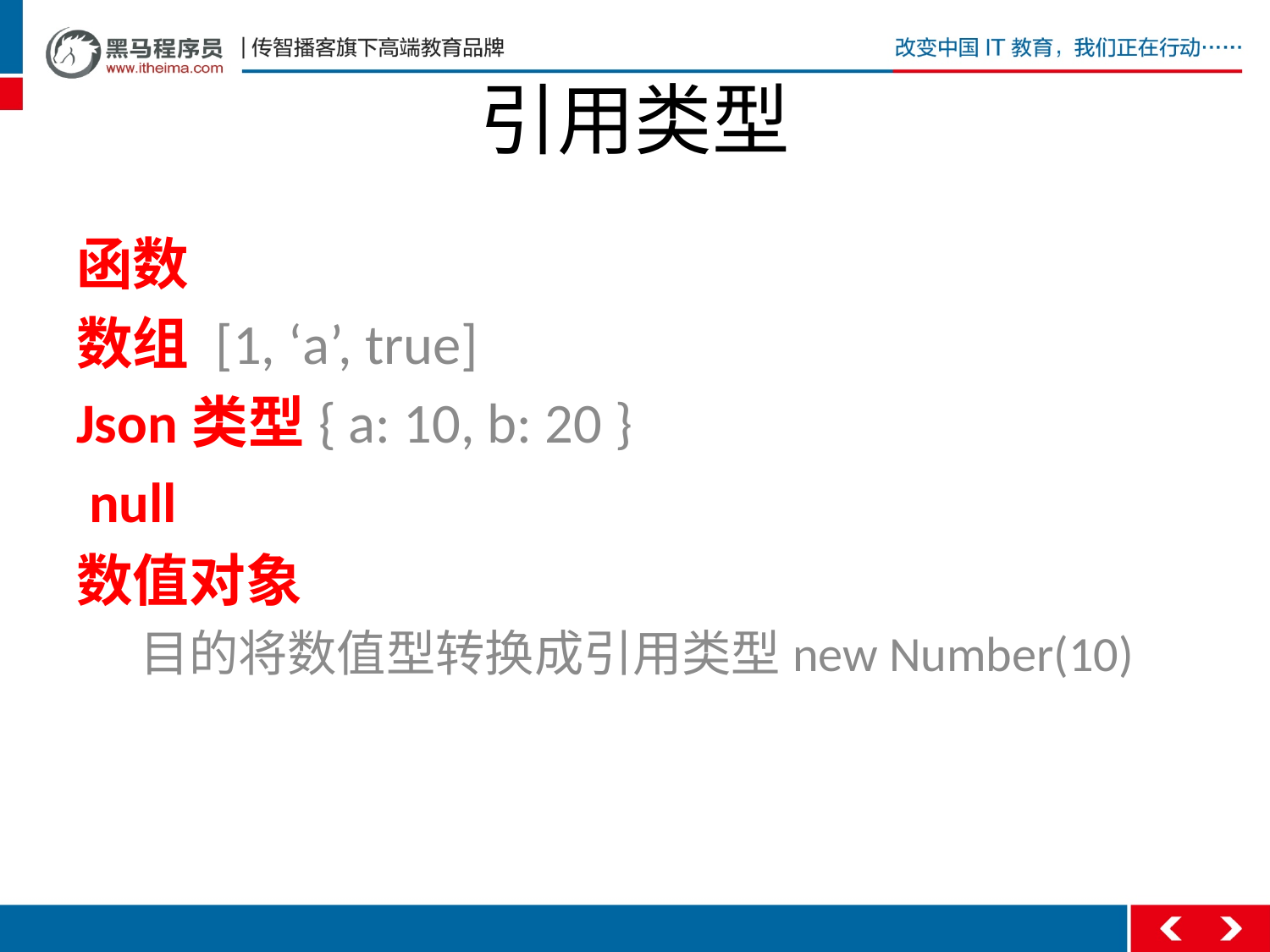

# 引用类型
函数
数组 [1, ‘a’, true]
Json类型{ a: 10, b: 20 }
 null
数值对象
目的将数值型转换成引用类型new Number(10)